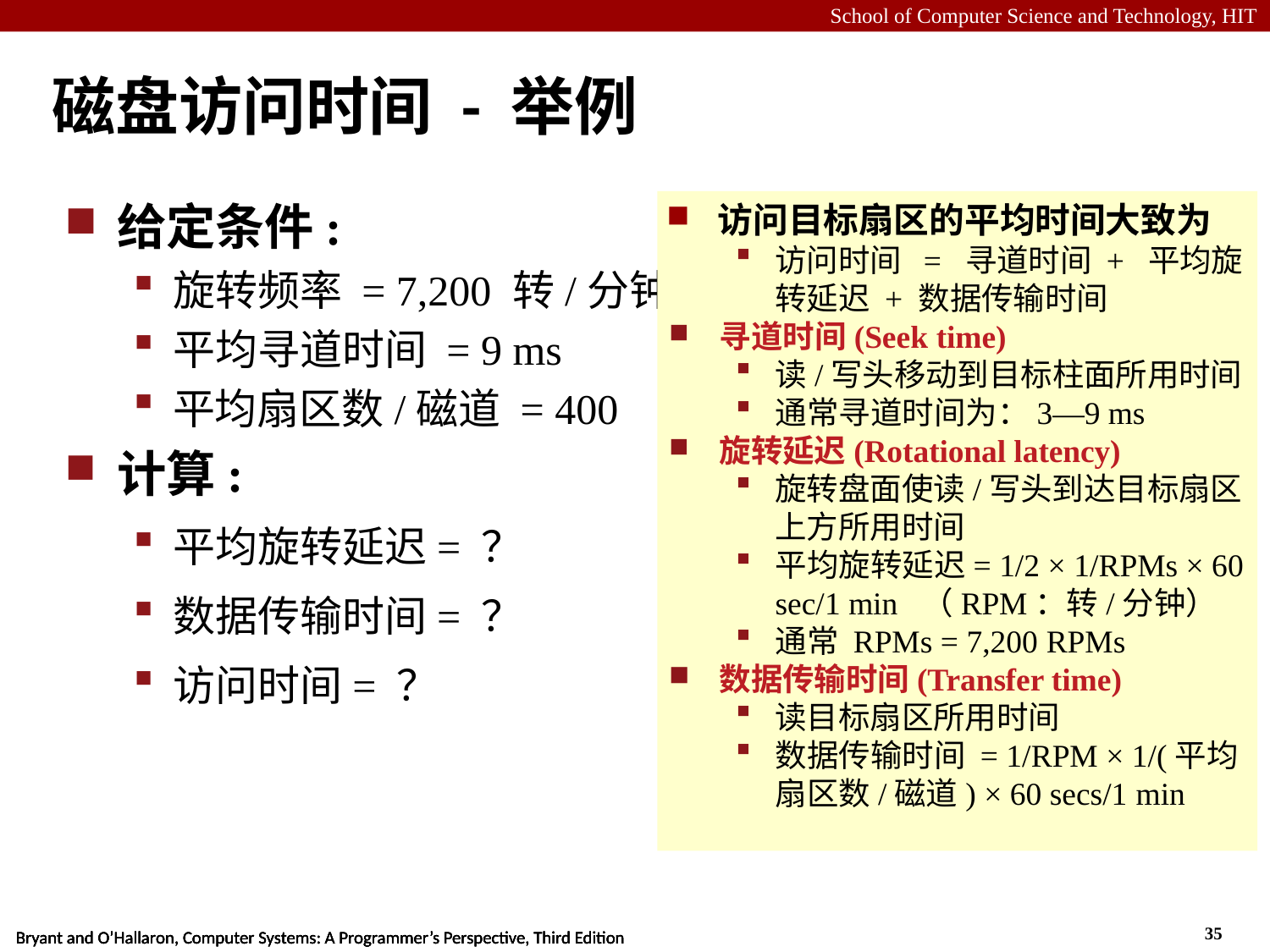

# 磁盘访问时间 - 举例
给定条件:
旋转频率 = 7,200 转/分钟
平均寻道时间 = 9 ms
平均扇区数/磁道 = 400
计算:
平均旋转延迟= ？
数据传输时间= ？
访问时间= ？

访问目标扇区的平均时间大致为
访问时间  =  寻道时间 +  平均旋转延迟 + 数据传输时间
寻道时间(Seek time)
读/写头移动到目标柱面所用时间
通常寻道时间为：3—9 ms
旋转延迟(Rotational latency)
旋转盘面使读/写头到达目标扇区上方所用时间
平均旋转延迟= 1/2 × 1/RPMs × 60 sec/1 min  （RPM：转/分钟）
通常 RPMs = 7,200 RPMs
数据传输时间(Transfer time)
读目标扇区所用时间
数据传输时间 = 1/RPM × 1/(平均扇区数/磁道) × 60 secs/1 min